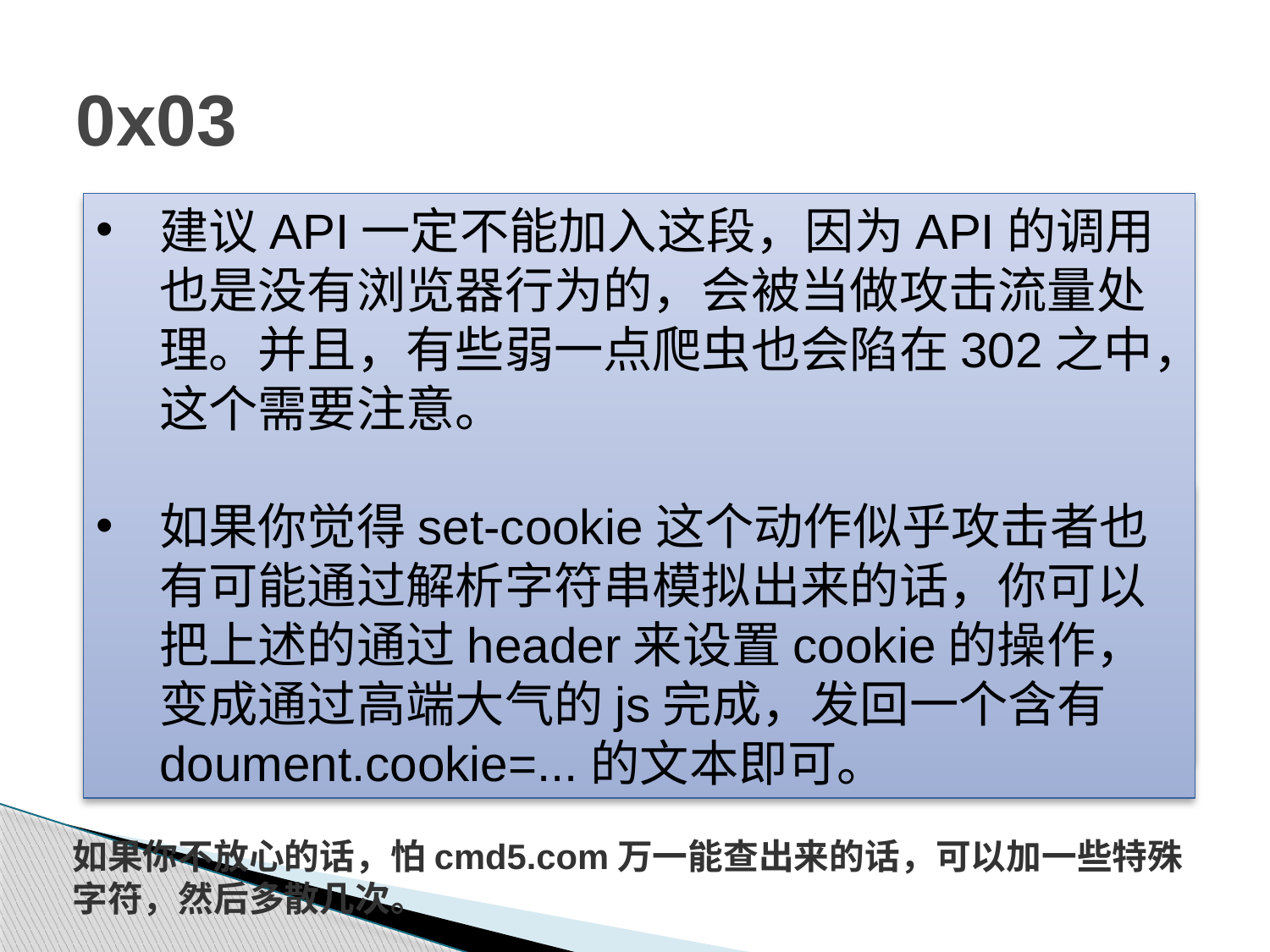

# 0x03
建议API一定不能加入这段，因为API的调用也是没有浏览器行为的，会被当做攻击流量处理。并且，有些弱一点爬虫也会陷在302之中，这个需要注意。

如果你觉得set-cookie这个动作似乎攻击者也有可能通过解析字符串模拟出来的话，你可以把上述的通过header来设置cookie的操作，变成通过高端大气的js完成，发回一个含有doument.cookie=...的文本即可。
用salt加散列。比如md5("opencdn$remote_addr")，虽然攻击者知道可以自己IP，但是他无法得知如何用他的IP来计算出这个散列，因为他是逆不出这个散列的。
rewrite_by_lua '
    local say = ngx.md5("opencdn" .. ngx.var.remote_addr)
    if (ngx.var.cookie_say ~= say) then
        ngx.header["Set-Cookie"] = "say=" .. say
        return ngx.redirect(ngx.var.scheme .. "://" .. ngx.var.host .. ngx.var.uri)
    end
';
如果你不放心的话，怕cmd5.com万一能查出来的话，可以加一些特殊字符，然后多散几次。